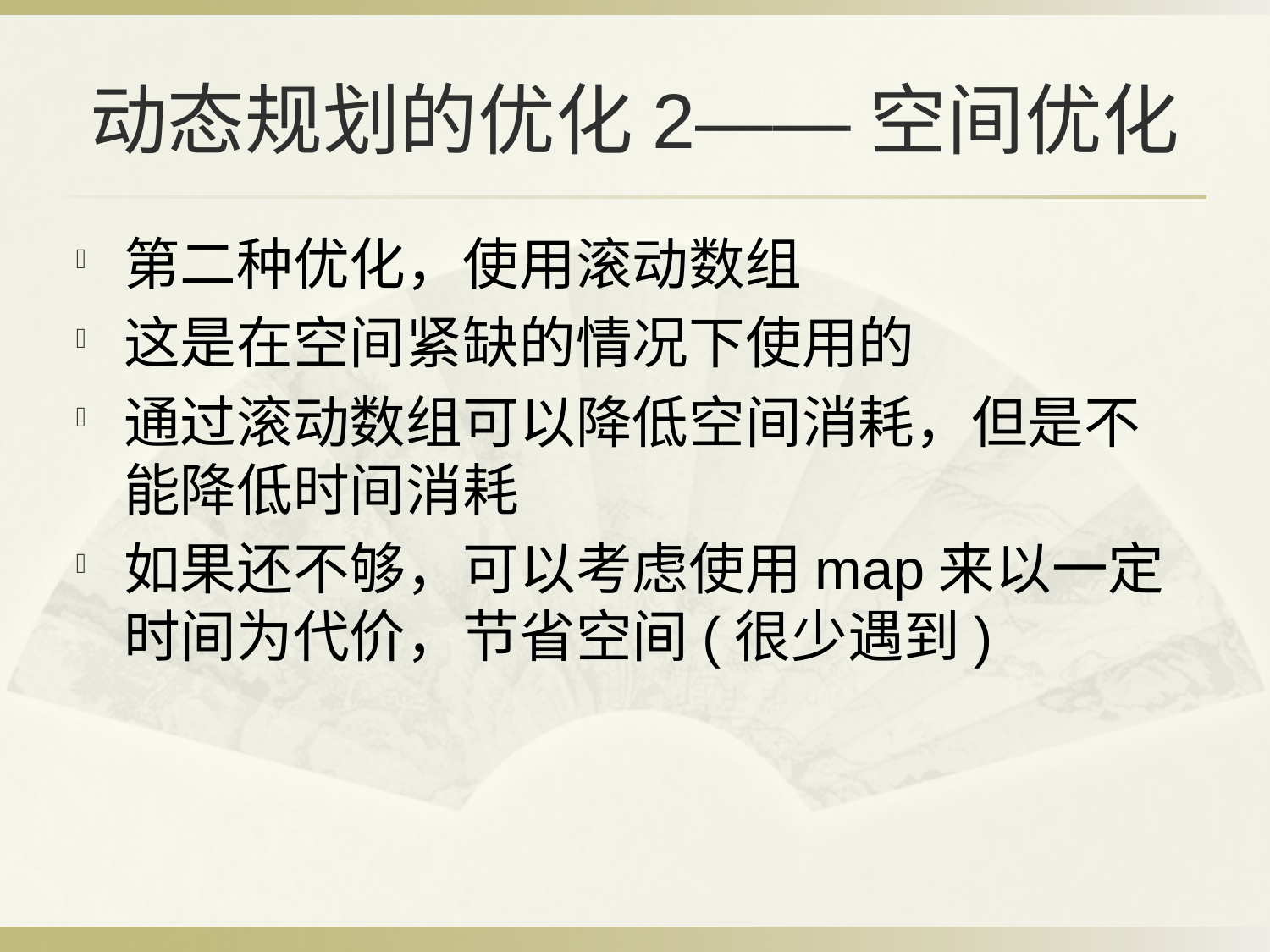

# 动态规划的优化2——空间优化
第二种优化，使用滚动数组
这是在空间紧缺的情况下使用的
通过滚动数组可以降低空间消耗，但是不能降低时间消耗
如果还不够，可以考虑使用map来以一定时间为代价，节省空间(很少遇到)